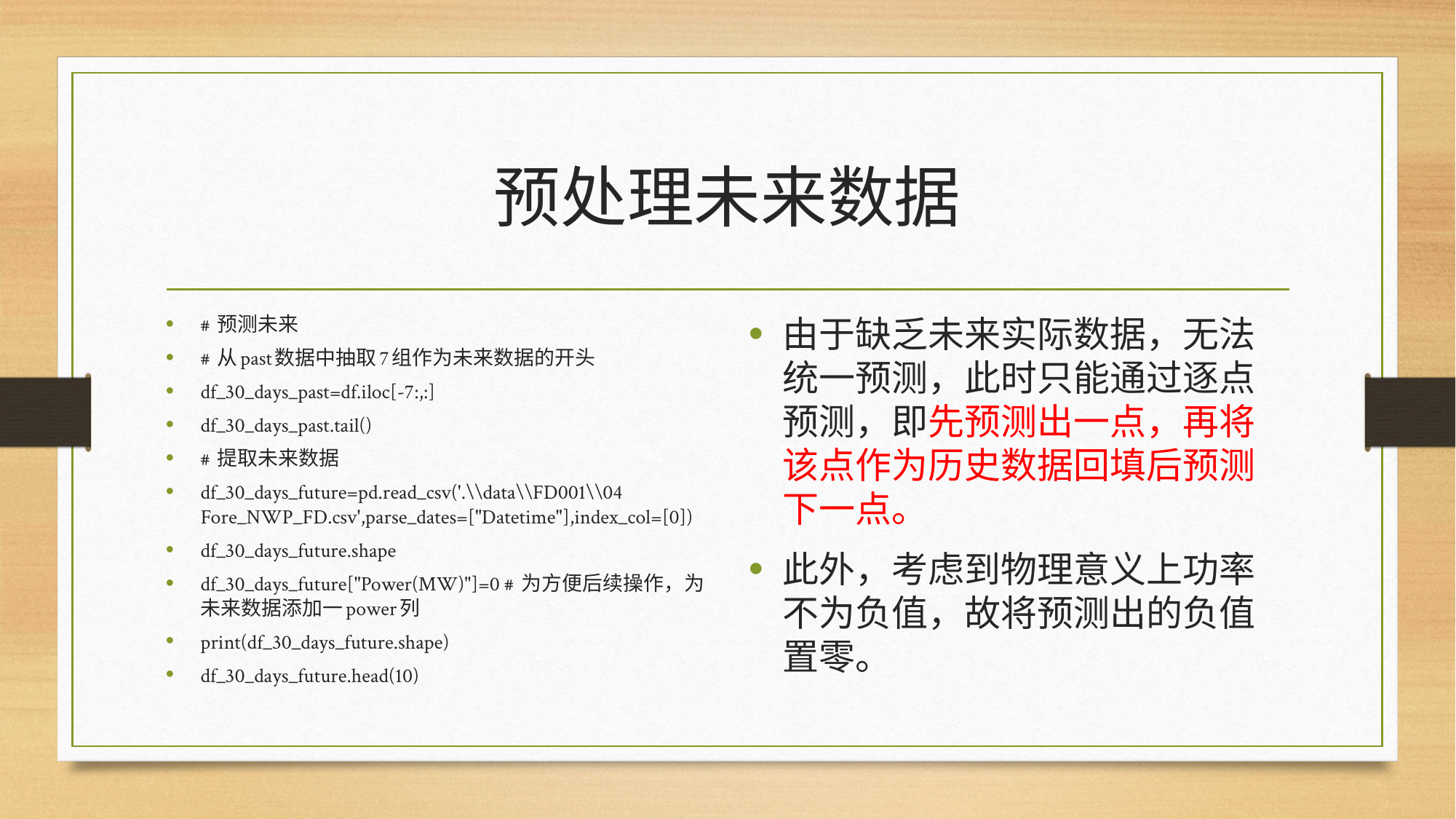

# 预处理未来数据
# 预测未来
# 从past数据中抽取7组作为未来数据的开头
df_30_days_past=df.iloc[-7:,:]
df_30_days_past.tail()
# 提取未来数据
df_30_days_future=pd.read_csv('.\\data\\FD001\\04 Fore_NWP_FD.csv',parse_dates=["Datetime"],index_col=[0])
df_30_days_future.shape
df_30_days_future["Power(MW)"]=0 # 为方便后续操作，为未来数据添加一power列
print(df_30_days_future.shape)
df_30_days_future.head(10)
由于缺乏未来实际数据，无法统一预测，此时只能通过逐点预测，即先预测出一点，再将该点作为历史数据回填后预测下一点。
此外，考虑到物理意义上功率不为负值，故将预测出的负值置零。